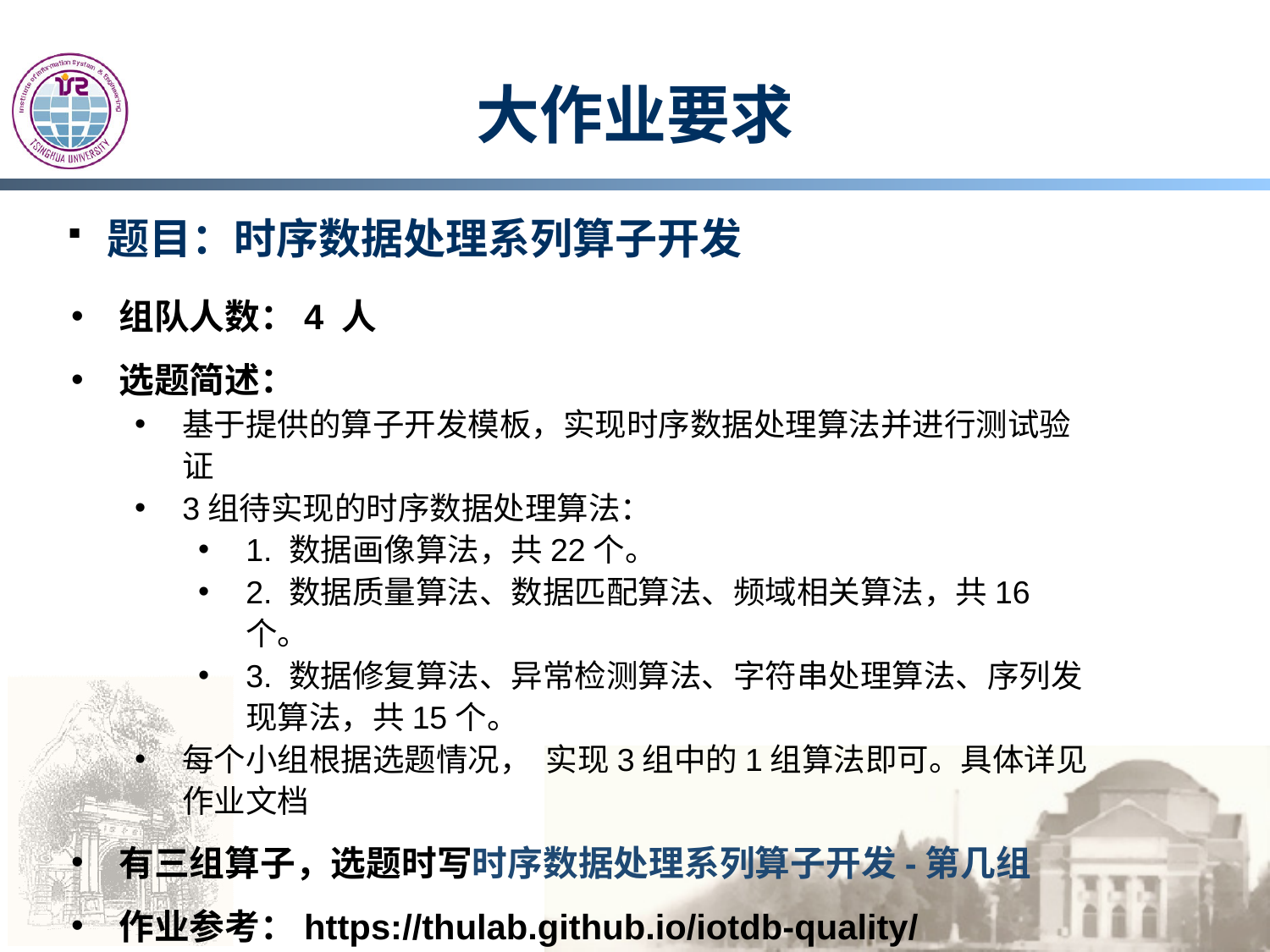

# 大作业要求
题目：时序数据处理系列算子开发

组队人数：4 人
选题简述：
基于提供的算子开发模板，实现时序数据处理算法并进行测试验证
3组待实现的时序数据处理算法：
1. 数据画像算法，共22个。
2. 数据质量算法、数据匹配算法、频域相关算法，共16个。
3. 数据修复算法、异常检测算法、字符串处理算法、序列发现算法，共15个。
每个小组根据选题情况，  实现3组中的1组算法即可。具体详见作业文档
有三组算子，选题时写时序数据处理系列算子开发-第几组
作业参考：https://thulab.github.io/iotdb-quality/